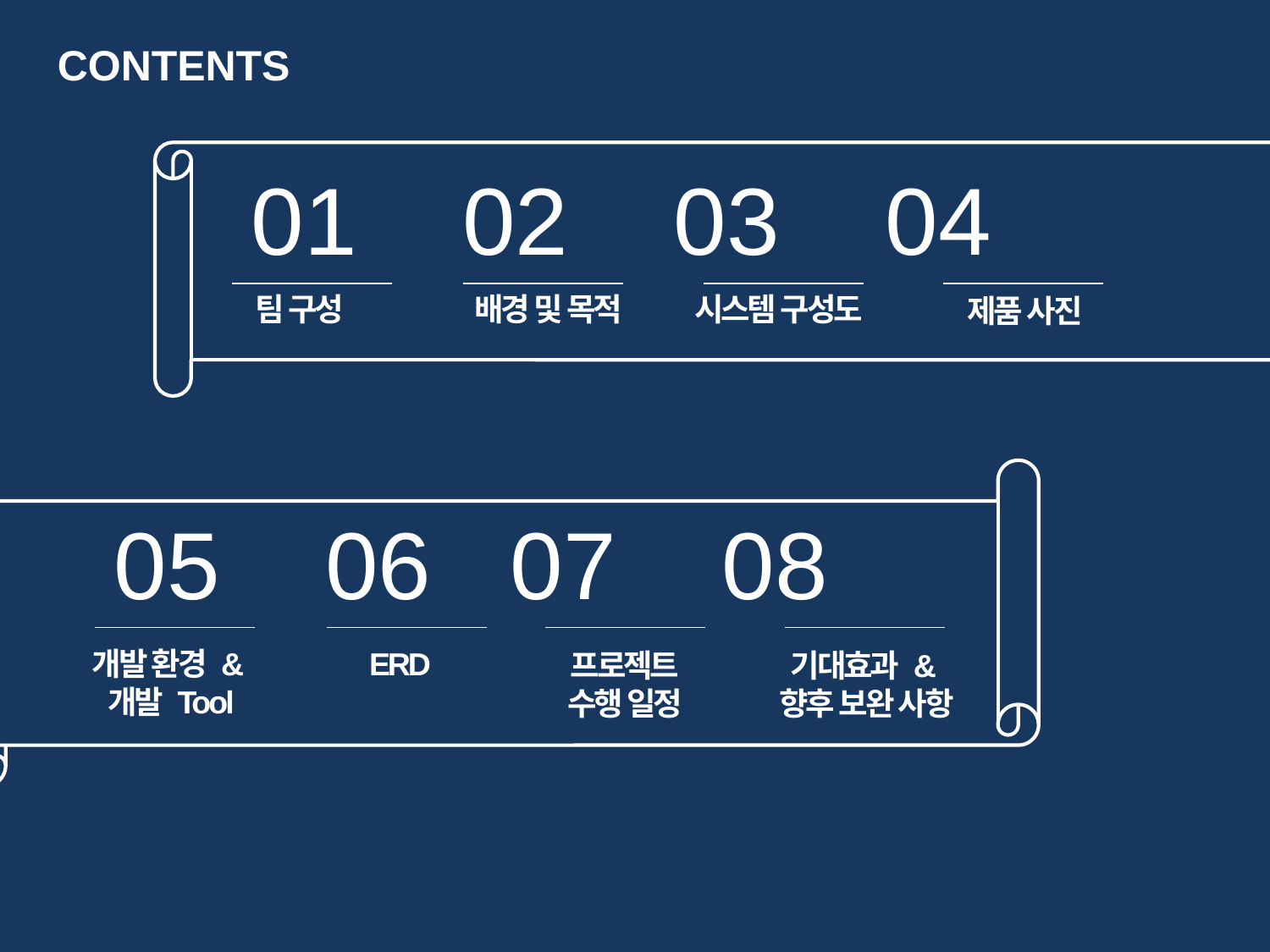

CONTENTS

 01    02    03    04
팀 구성
배경 및 목적
시스템 구성도
제품 사진

 05    06   07    08
기대효과 &
향후 보완 사항
개발 환경 &
개발 Tool
ERD
프로젝트
수행 일정